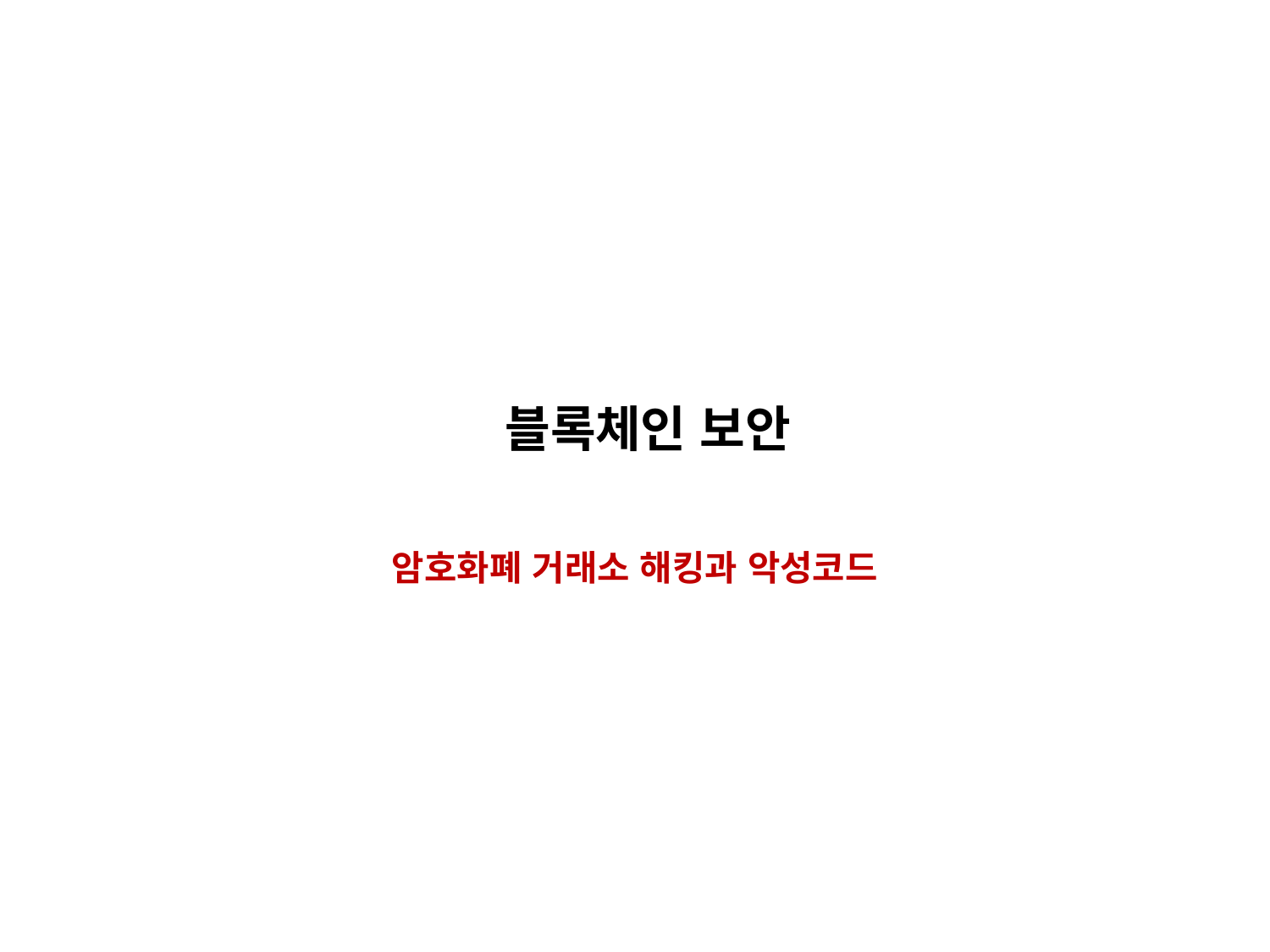

# 블록체인 보안
암호화폐 거래소 해킹과 악성코드